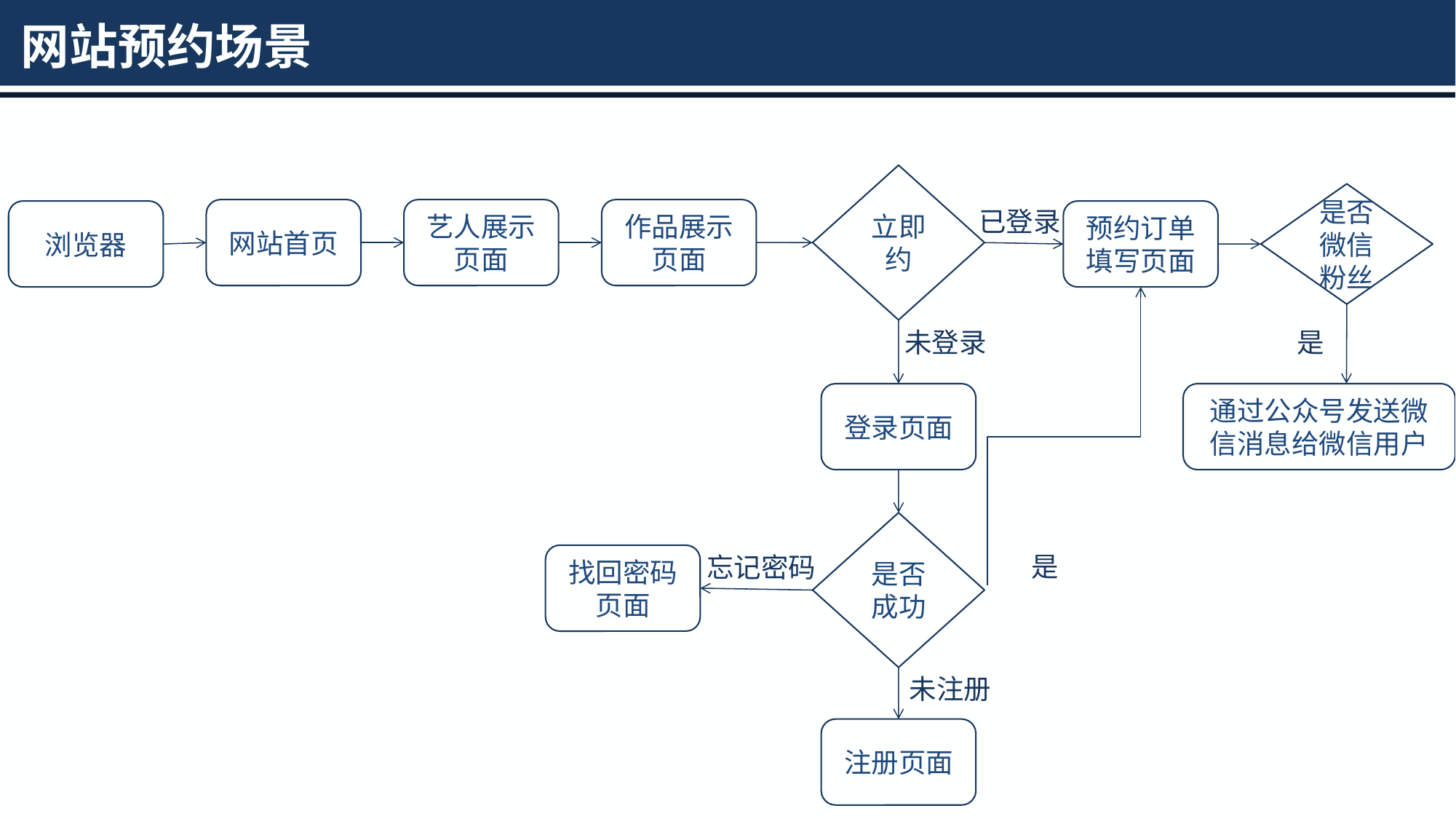

# 网站预约场景
立即约
是否微信粉丝
网站首页
艺人展示页面
作品展示页面
已登录
浏览器
预约订单填写页面
未登录
是
登录页面
通过公众号发送微信消息给微信用户
是否成功
是
找回密码页面
忘记密码
未注册
注册页面